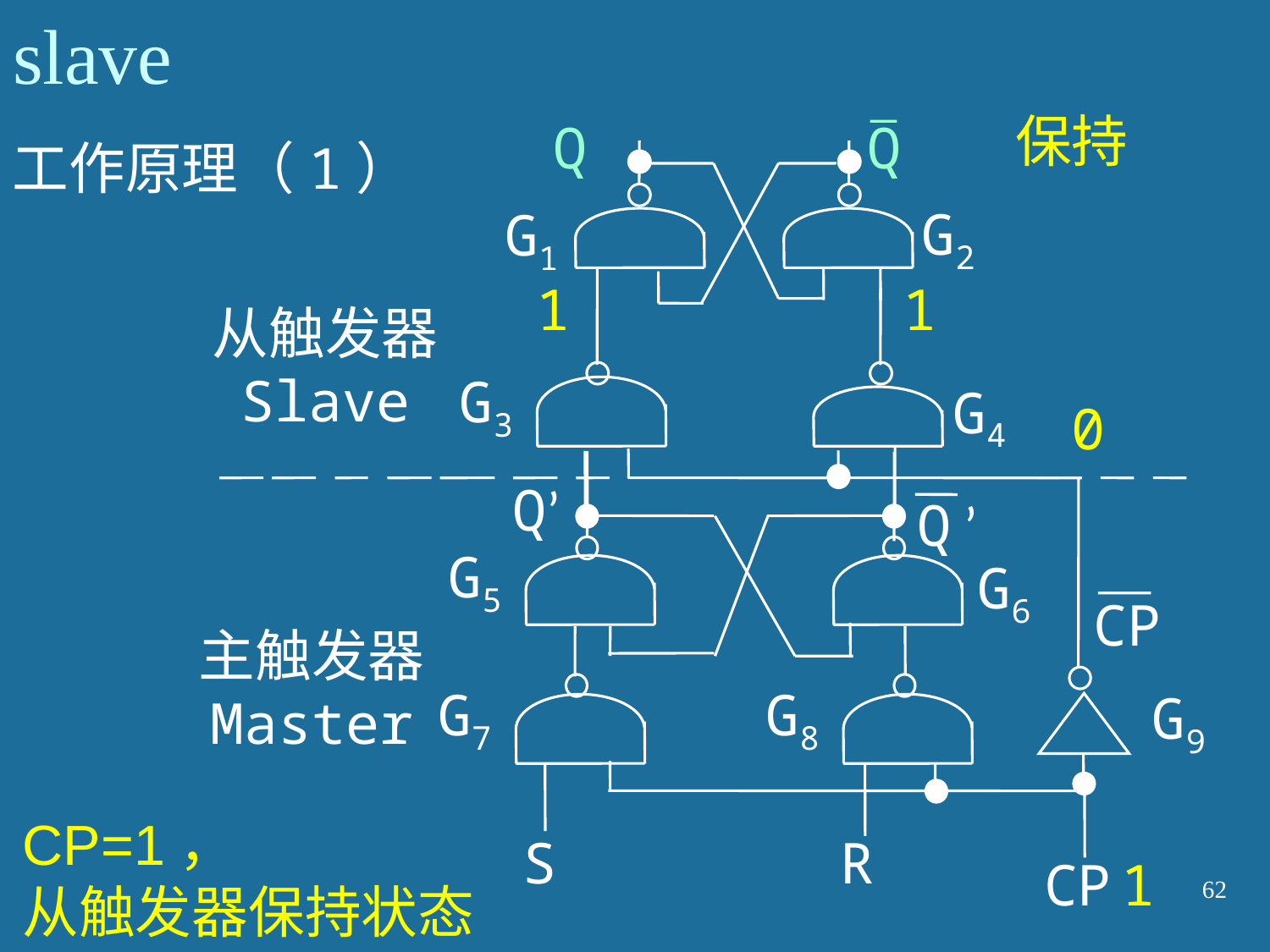

# 5.3.2 主从R-S触发器 master-slave
保持
Q
Q

G2
G1

从触发器
Slave

G3

G4

CP

G9

工作原理（1）

1
1

0

Q’
Q ’

G5

G6
主触发器
Master

G7
G8

S
R
CP

CP=1，
从触发器保持状态
1
62